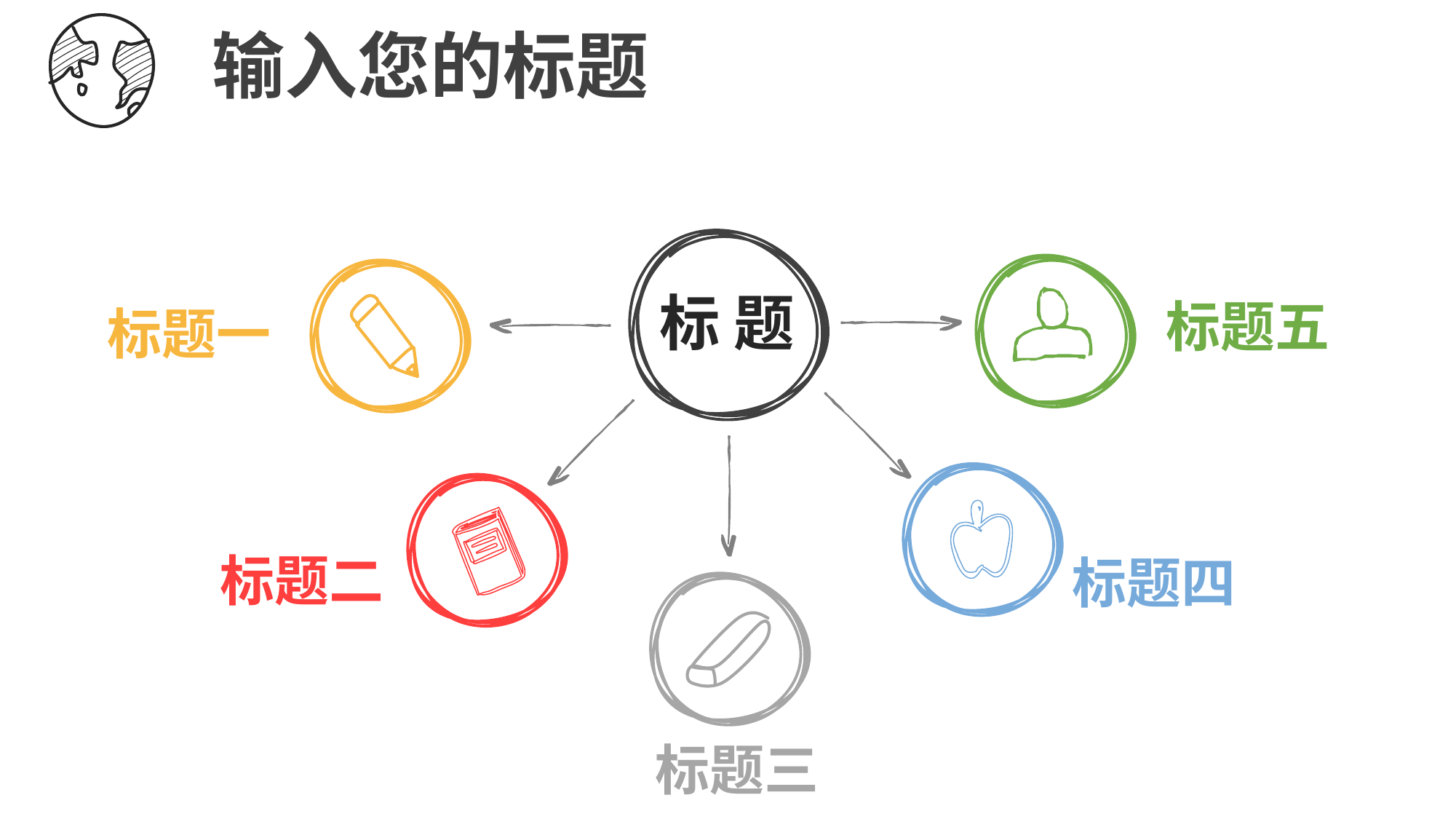

输入您的标题

标 题

标题五

标题一

标题二
标题四
标题三